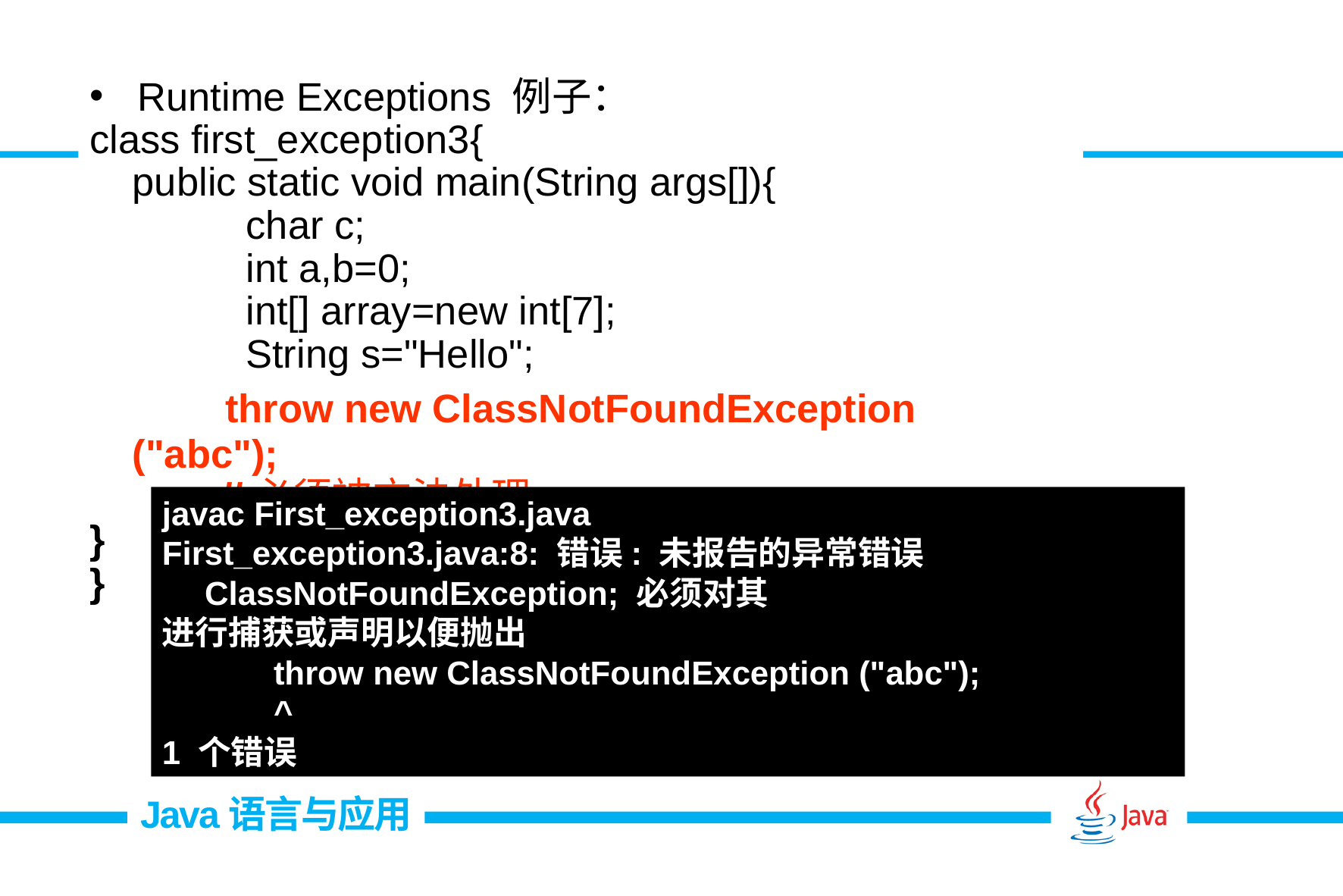

24
#
Runtime Exceptions 例子：
class first_exception3{
	public static void main(String args[]){
		char c;
		int a,b=0;
		int[] array=new int[7];
      	String s="Hello";
            throw new ClassNotFoundException ("abc");
            //必须被方法处理
}
}

javac First_exception3.java
First_exception3.java:8: 错误: 未报告的异常错误ClassNotFoundException; 必须对其
进行捕获或声明以便抛出
            throw new ClassNotFoundException ("abc");
            ^
1 个错误